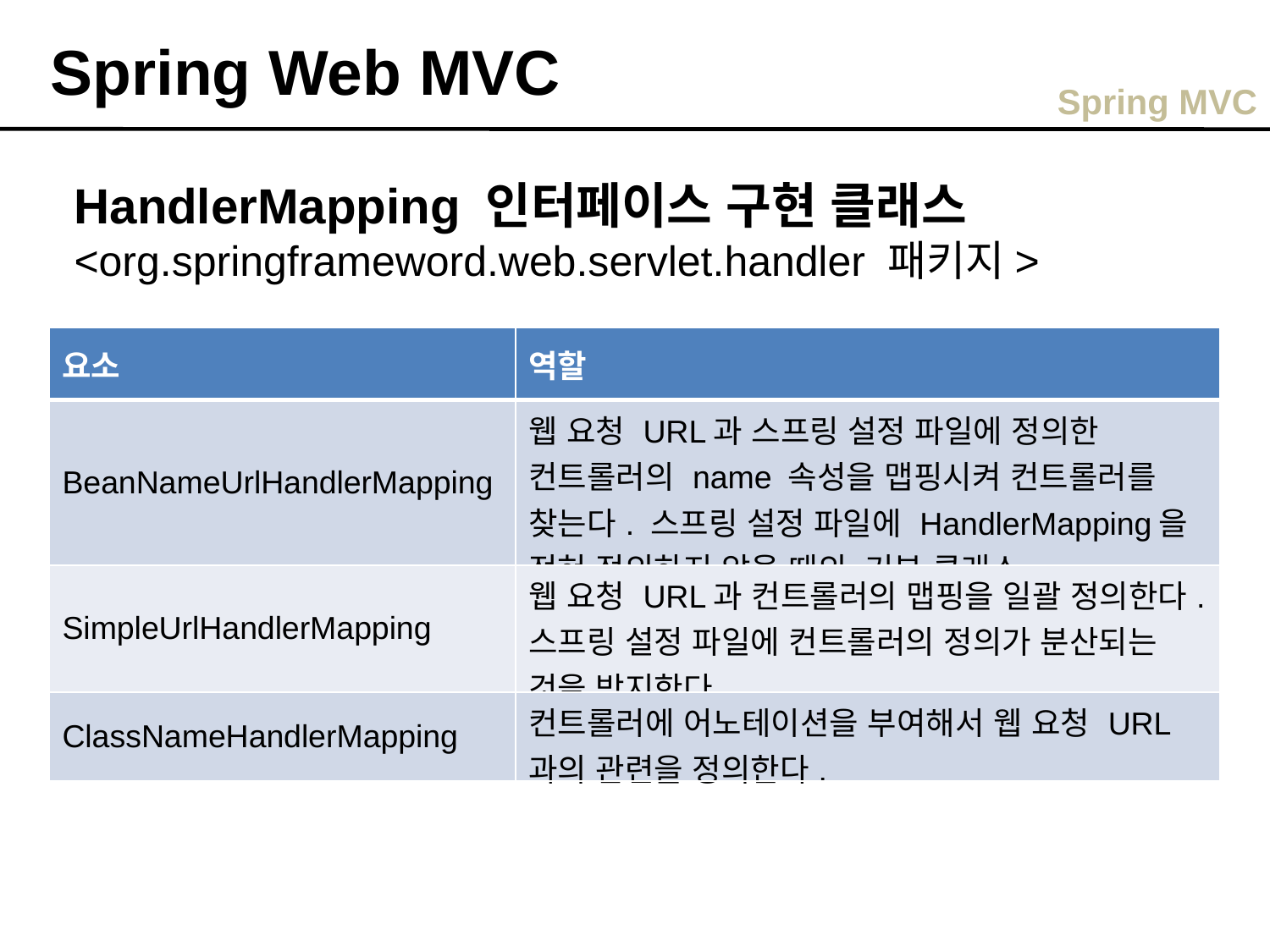

Spring Web MVC
Spring MVC
HandlerMapping 인터페이스 구현 클래스
<org.springframeword.web.servlet.handler 패키지>
| 요소 | 역할 |
| --- | --- |
| BeanNameUrlHandlerMapping | 웹 요청 URL과 스프링 설정 파일에 정의한 컨트롤러의 name 속성을 맵핑시켜 컨트롤러를 찾는다. 스프링 설정 파일에 HandlerMapping을 전혀 정의하지 않을 때의 기본 클래스 |
| SimpleUrlHandlerMapping | 웹 요청 URL과 컨트롤러의 맵핑을 일괄 정의한다. 스프링 설정 파일에 컨트롤러의 정의가 분산되는 것을 방지한다. |
| ClassNameHandlerMapping | 컨트롤러에 어노테이션을 부여해서 웹 요청 URL과의 관련을 정의한다. |